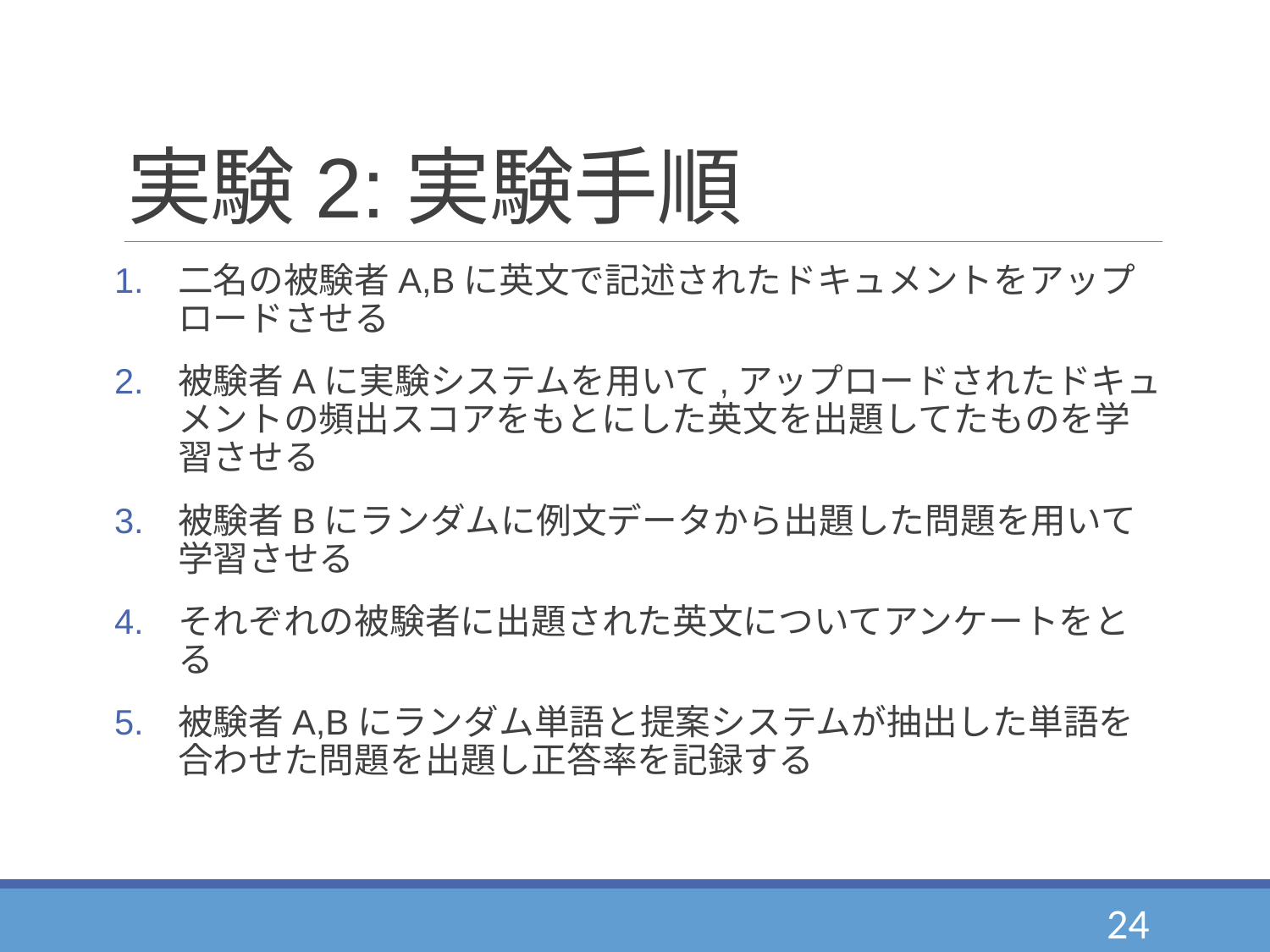

# 実験2:実験手順
二名の被験者A,Bに英文で記述されたドキュメントをアップロードさせる
被験者Aに実験システムを用いて,アップロードされたドキュメントの頻出スコアをもとにした英文を出題してたものを学習させる
被験者Bにランダムに例文データから出題した問題を用いて学習させる
それぞれの被験者に出題された英文についてアンケートをとる
被験者A,Bにランダム単語と提案システムが抽出した単語を合わせた問題を出題し正答率を記録する

24